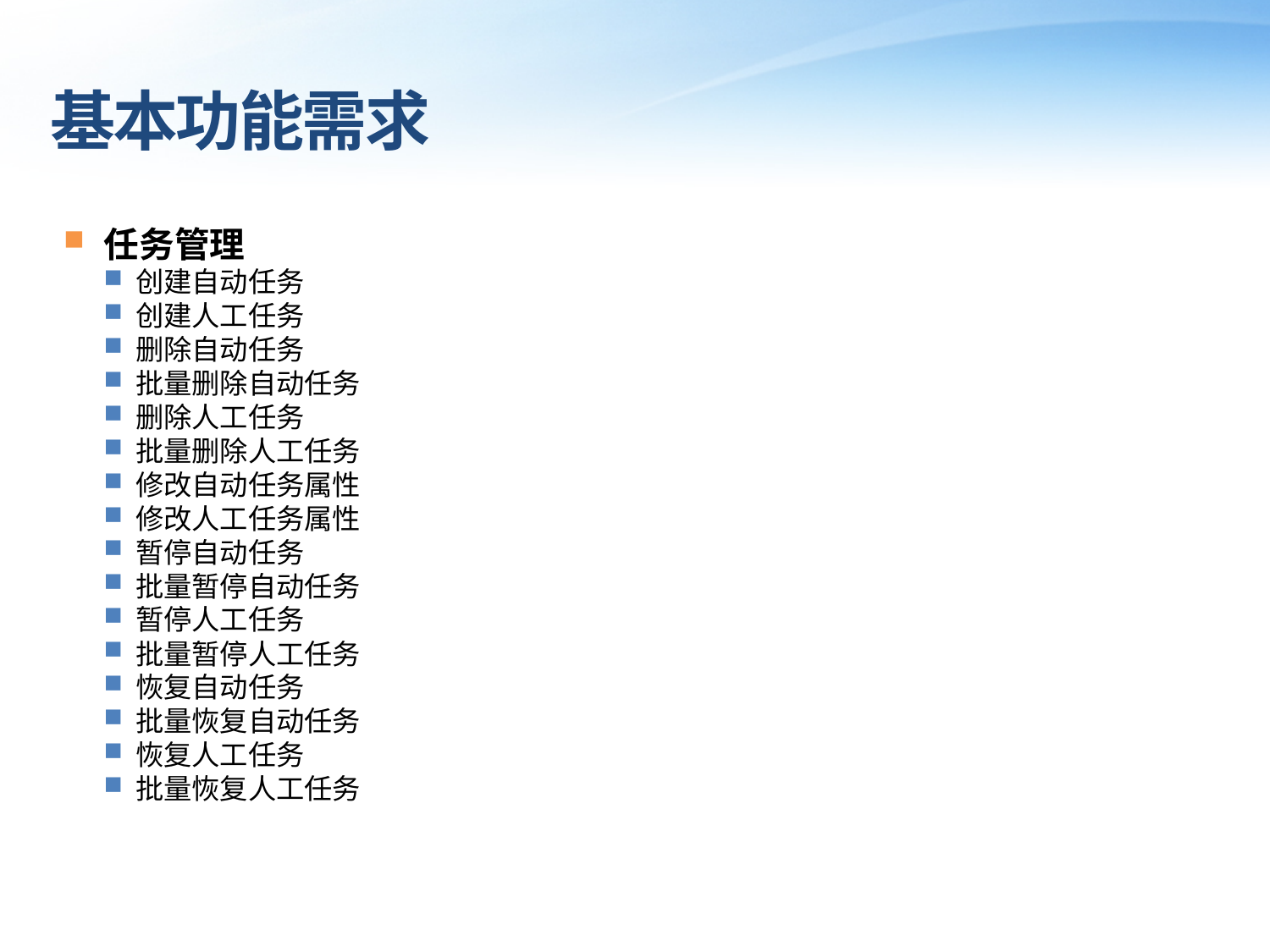

# 基本功能需求
任务管理
创建自动任务
创建人工任务
删除自动任务
批量删除自动任务
删除人工任务
批量删除人工任务
修改自动任务属性
修改人工任务属性
暂停自动任务
批量暂停自动任务
暂停人工任务
批量暂停人工任务
恢复自动任务
批量恢复自动任务
恢复人工任务
批量恢复人工任务